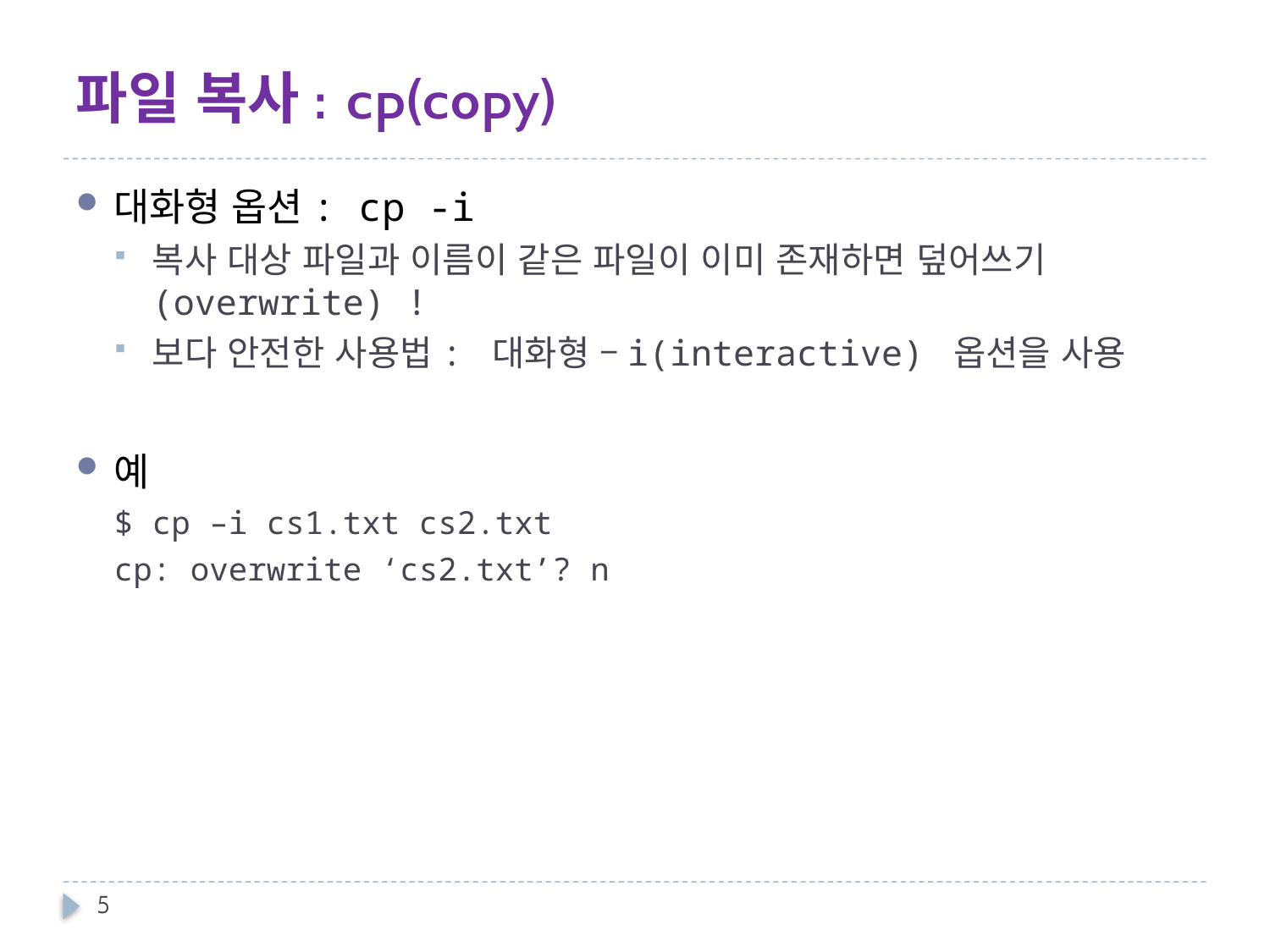

# 파일 복사: cp(copy)
대화형 옵션: cp -i
복사 대상 파일과 이름이 같은 파일이 이미 존재하면 덮어쓰기(overwrite) !
보다 안전한 사용법: 대화형 –i(interactive) 옵션을 사용

예
$ cp –i cs1.txt cs2.txt
cp: overwrite ‘cs2.txt’? n

5